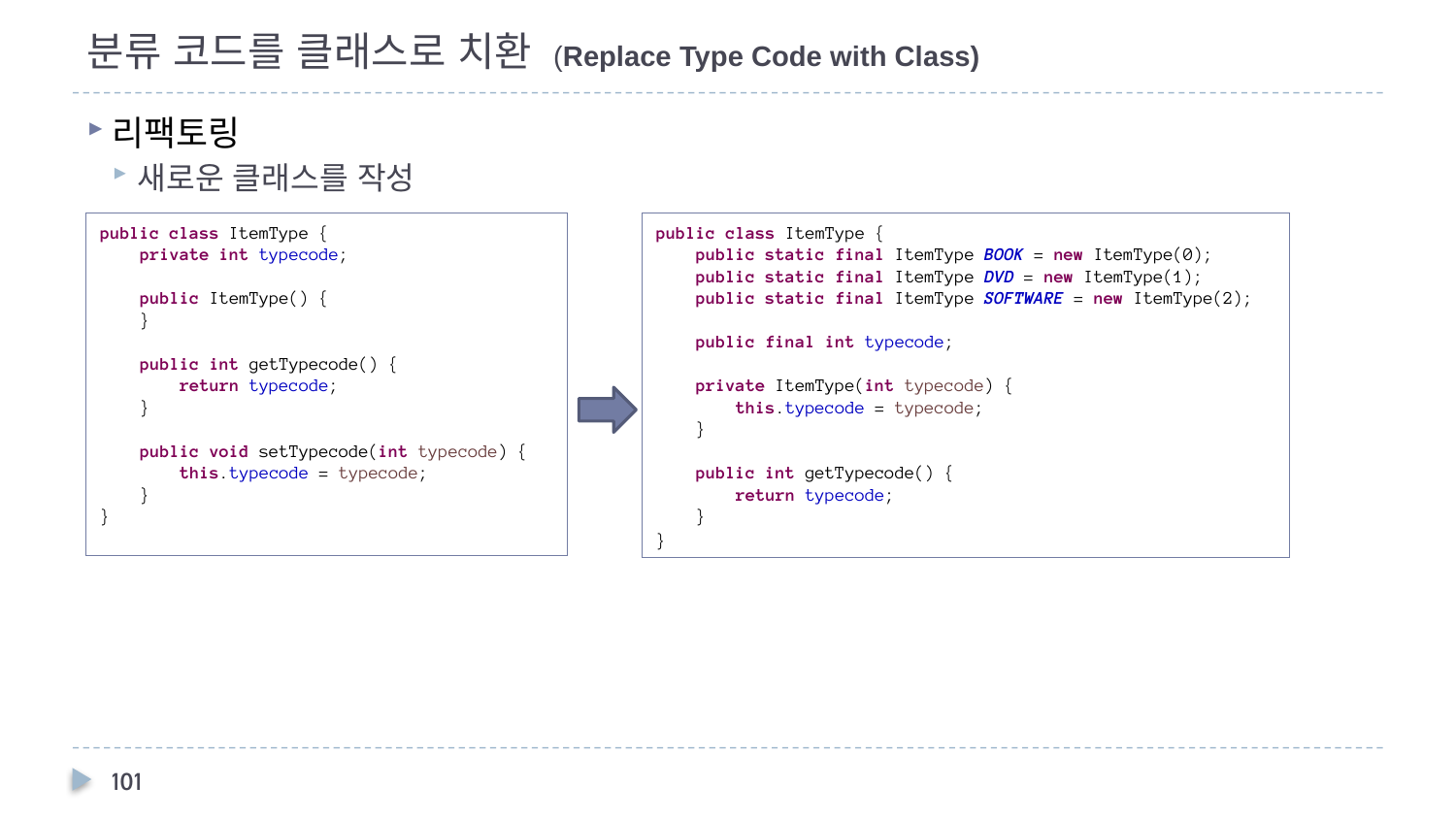

# 분류 코드를 클래스로 치환 (Replace Type Code with Class)
리팩토링
새로운 클래스를 작성
public class ItemType {
    private int typecode;

    public ItemType() {
    }

    public int getTypecode() {
        return typecode;
    }

    public void setTypecode(int typecode) {
        this.typecode = typecode;
    }
}

public class ItemType {
    public static final ItemType BOOK = new ItemType(0);
    public static final ItemType DVD = new ItemType(1);
    public static final ItemType SOFTWARE = new ItemType(2);

    public final int typecode;

    private ItemType(int typecode) {
        this.typecode = typecode;
    }

    public int getTypecode() {
        return typecode;
    }

}

101